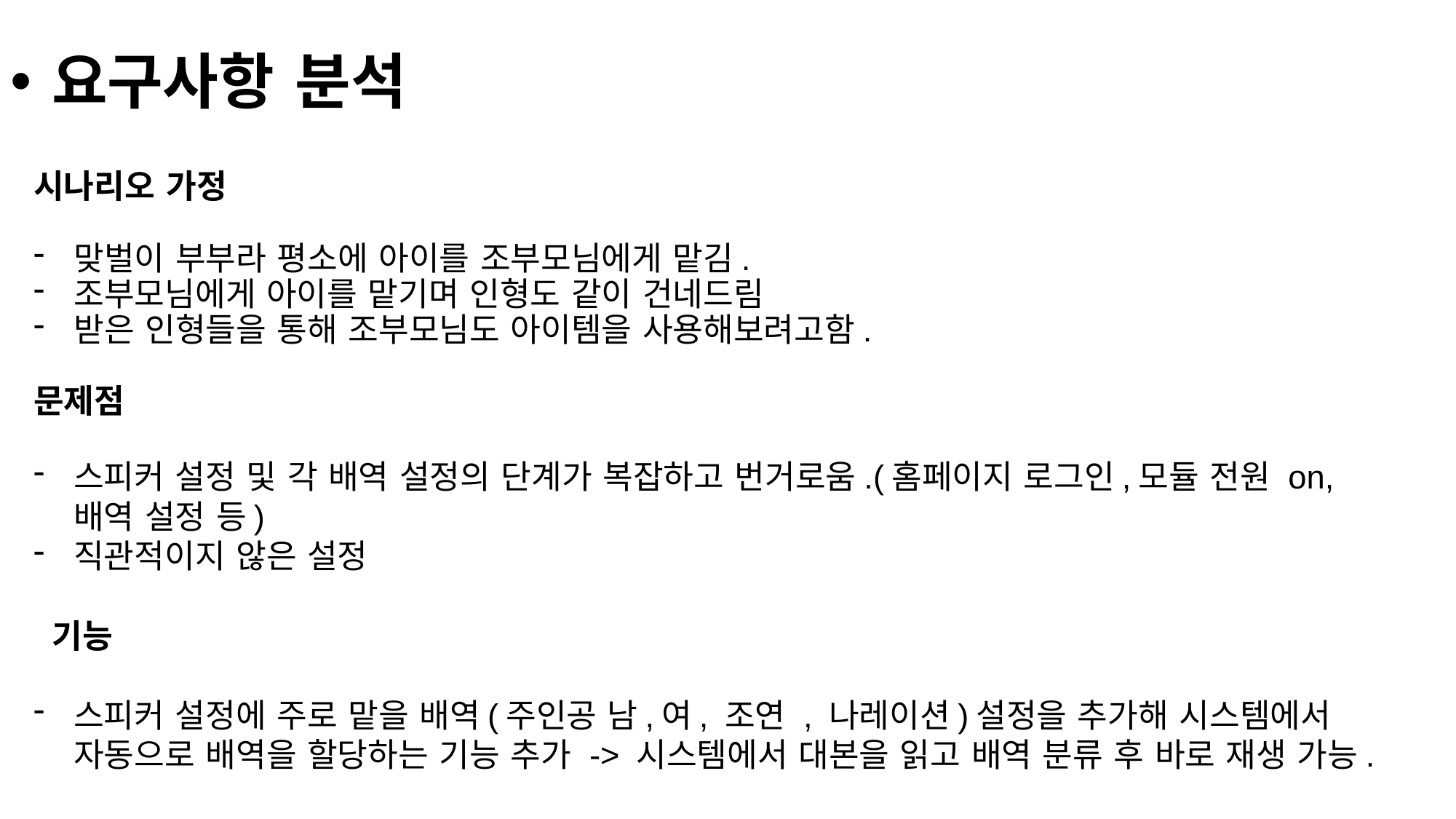

요구사항 분석
시나리오 가정

맞벌이 부부라 평소에 아이를 조부모님에게 맡김.
조부모님에게 아이를 맡기며 인형도 같이 건네드림
받은 인형들을 통해 조부모님도 아이템을 사용해보려고함.

문제점

스피커 설정 및 각 배역 설정의 단계가 복잡하고 번거로움.(홈페이지 로그인,모듈 전원 on,배역 설정 등)
직관적이지 않은 설정

 기능

스피커 설정에 주로 맡을 배역(주인공 남,여, 조연 , 나레이션)설정을 추가해 시스템에서 자동으로 배역을 할당하는 기능 추가 -> 시스템에서 대본을 읽고 배역 분류 후 바로 재생 가능.